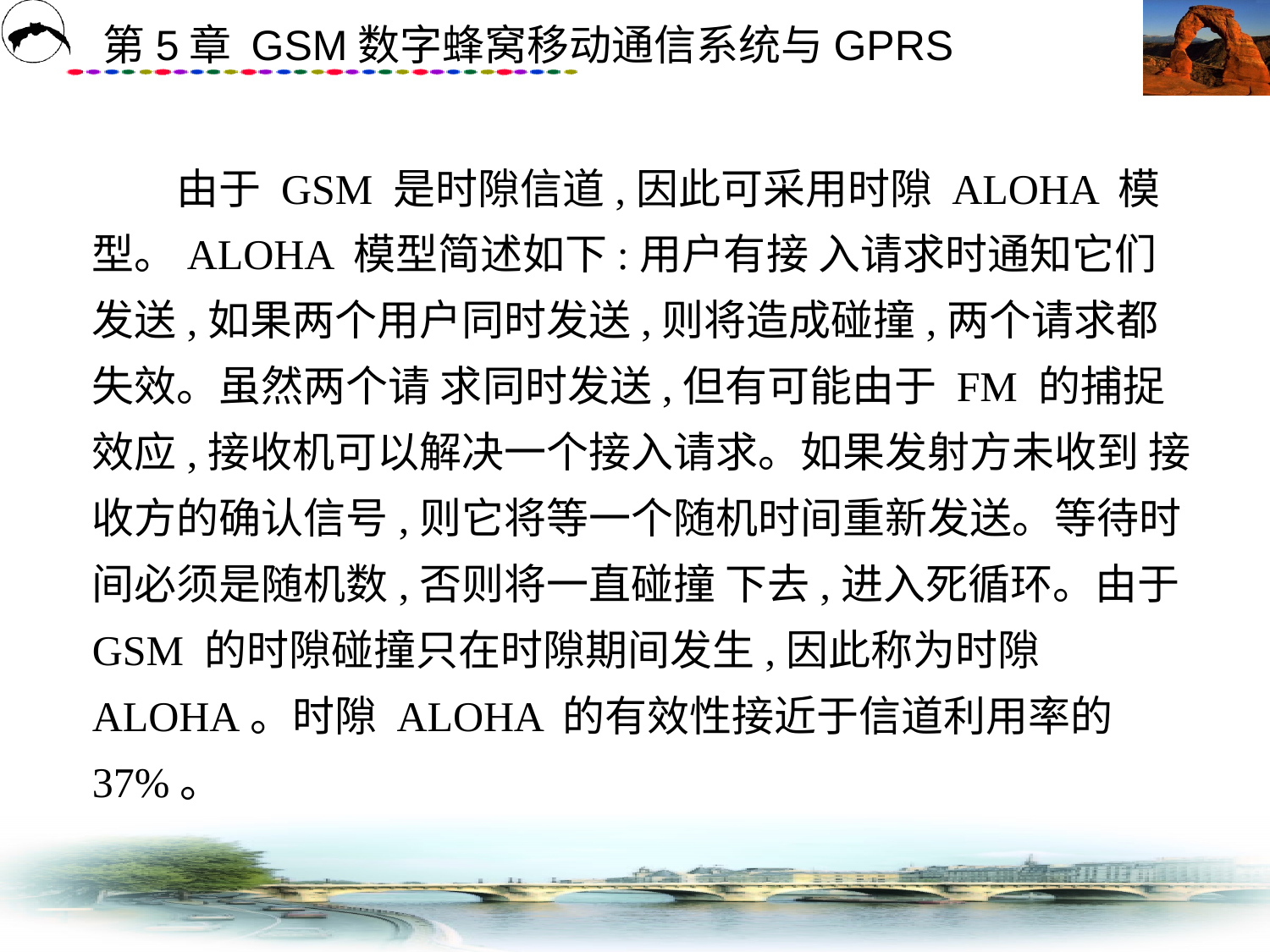

# 由于 GSM 是时隙信道,因此可采用时隙 ALOHA 模型。ALOHA 模型简述如下:用户有接 入请求时通知它们发送,如果两个用户同时发送,则将造成碰撞,两个请求都失效。虽然两个请 求同时发送,但有可能由于 FM 的捕捉效应,接收机可以解决一个接入请求。如果发射方未收到 接收方的确认信号,则它将等一个随机时间重新发送。等待时间必须是随机数,否则将一直碰撞 下去,进入死循环。由于 GSM 的时隙碰撞只在时隙期间发生,因此称为时隙 ALOHA。时隙 ALOHA 的有效性接近于信道利用率的37%。